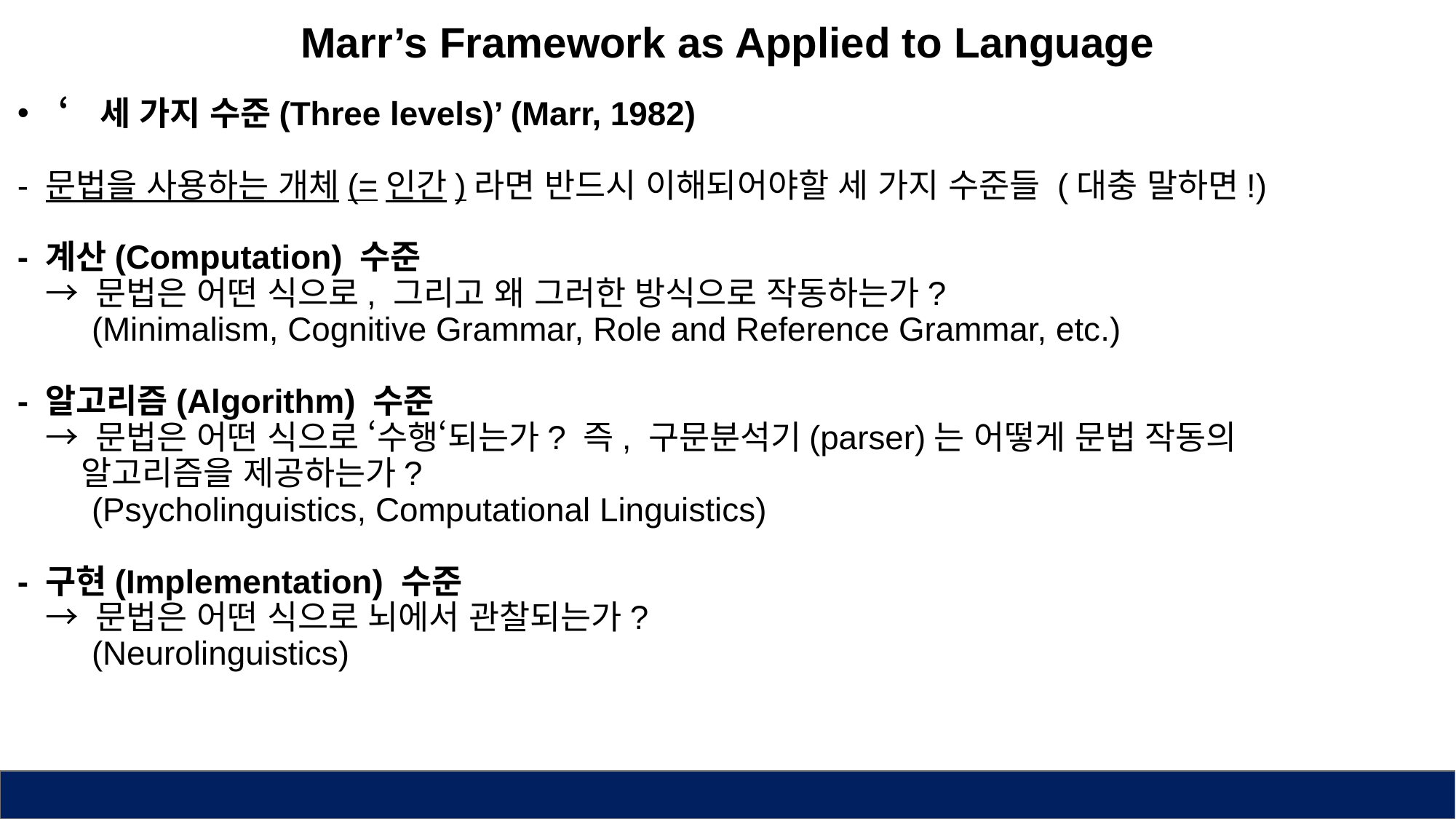

Marr’s Framework as Applied to Language
‘세 가지 수준(Three levels)’ (Marr, 1982)

- 문법을 사용하는 개체(=인간)라면 반드시 이해되어야할 세 가지 수준들 (대충 말하면!)

- 계산(Computation) 수준
   → 문법은 어떤 식으로, 그리고 왜 그러한 방식으로 작동하는가?
        (Minimalism, Cognitive Grammar, Role and Reference Grammar, etc.)

- 알고리즘(Algorithm) 수준
   → 문법은 어떤 식으로 ‘수행‘되는가? 즉, 구문분석기(parser)는 어떻게 문법 작동의
      알고리즘을 제공하는가?
        (Psycholinguistics, Computational Linguistics)

- 구현(Implementation) 수준
   → 문법은 어떤 식으로 뇌에서 관찰되는가?
        (Neurolinguistics)